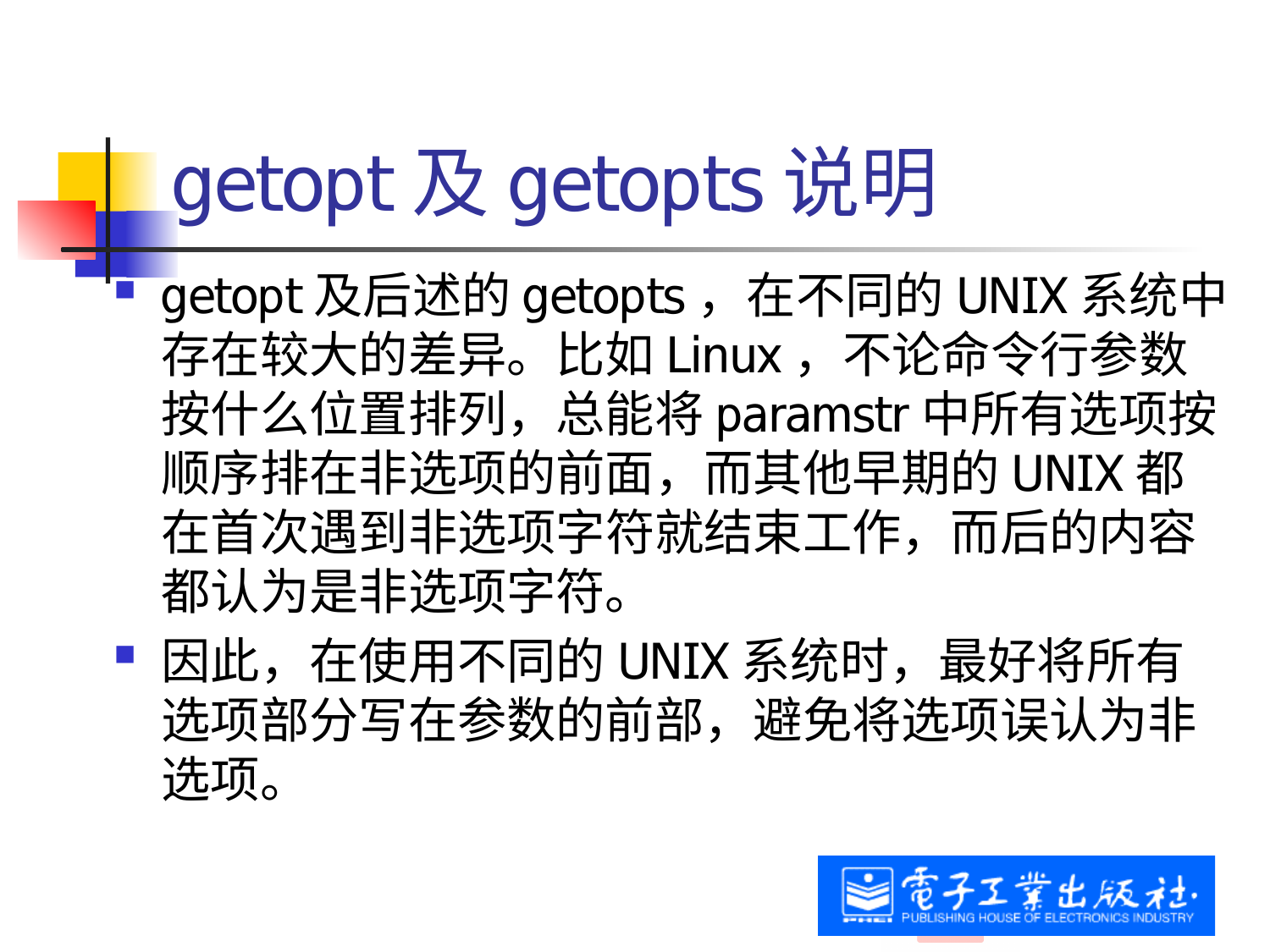

# getopt及getopts说明
getopt及后述的getopts，在不同的UNIX系统中存在较大的差异。比如Linux，不论命令行参数按什么位置排列，总能将paramstr中所有选项按顺序排在非选项的前面，而其他早期的UNIX都在首次遇到非选项字符就结束工作，而后的内容都认为是非选项字符。
因此，在使用不同的UNIX系统时，最好将所有选项部分写在参数的前部，避免将选项误认为非选项。